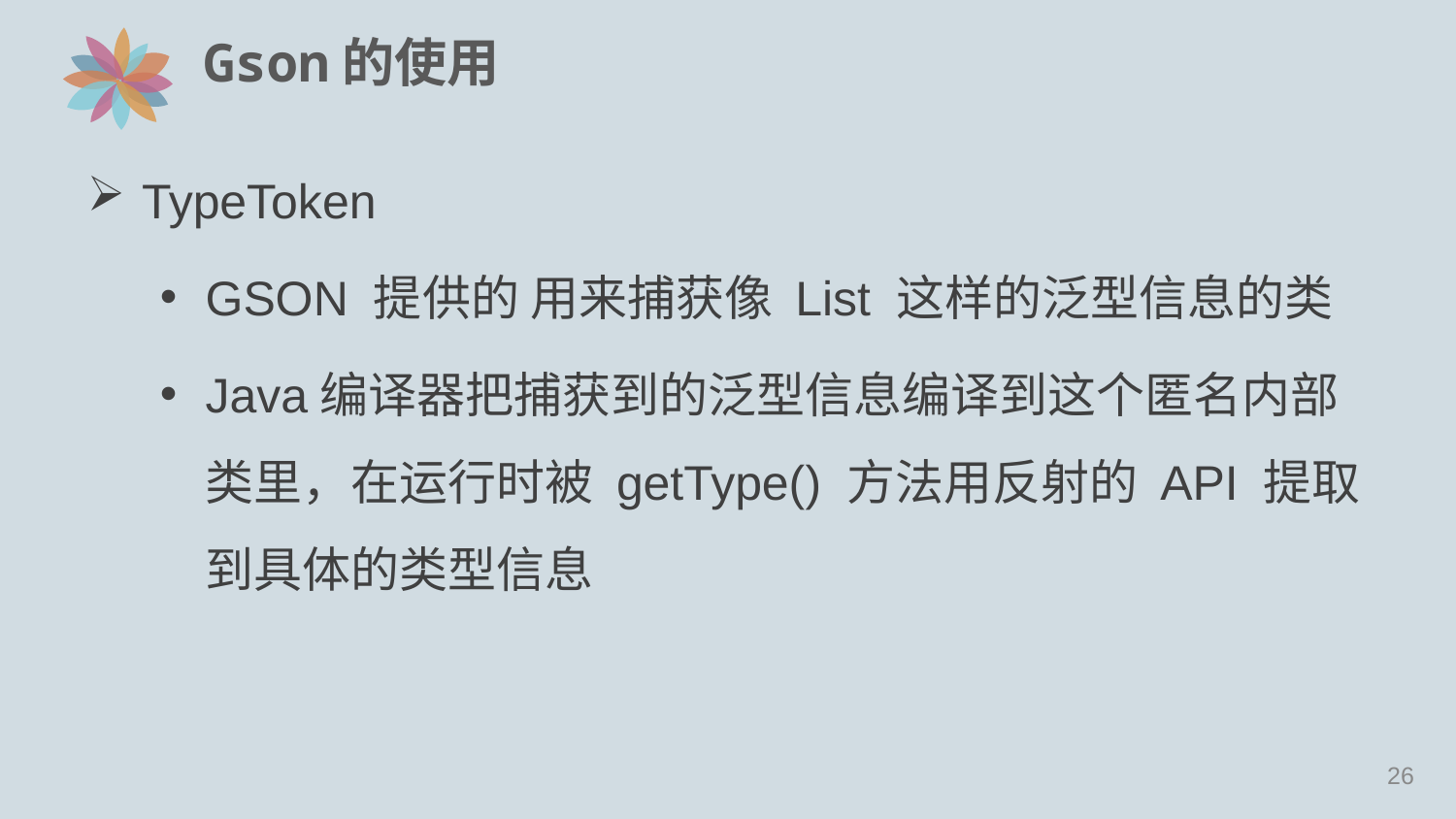

# Gson的使用
TypeToken
GSON 提供的 用来捕获像 List 这样的泛型信息的类
Java编译器把捕获到的泛型信息编译到这个匿名内部类里，在运行时被 getType() 方法用反射的 API 提取到具体的类型信息
26